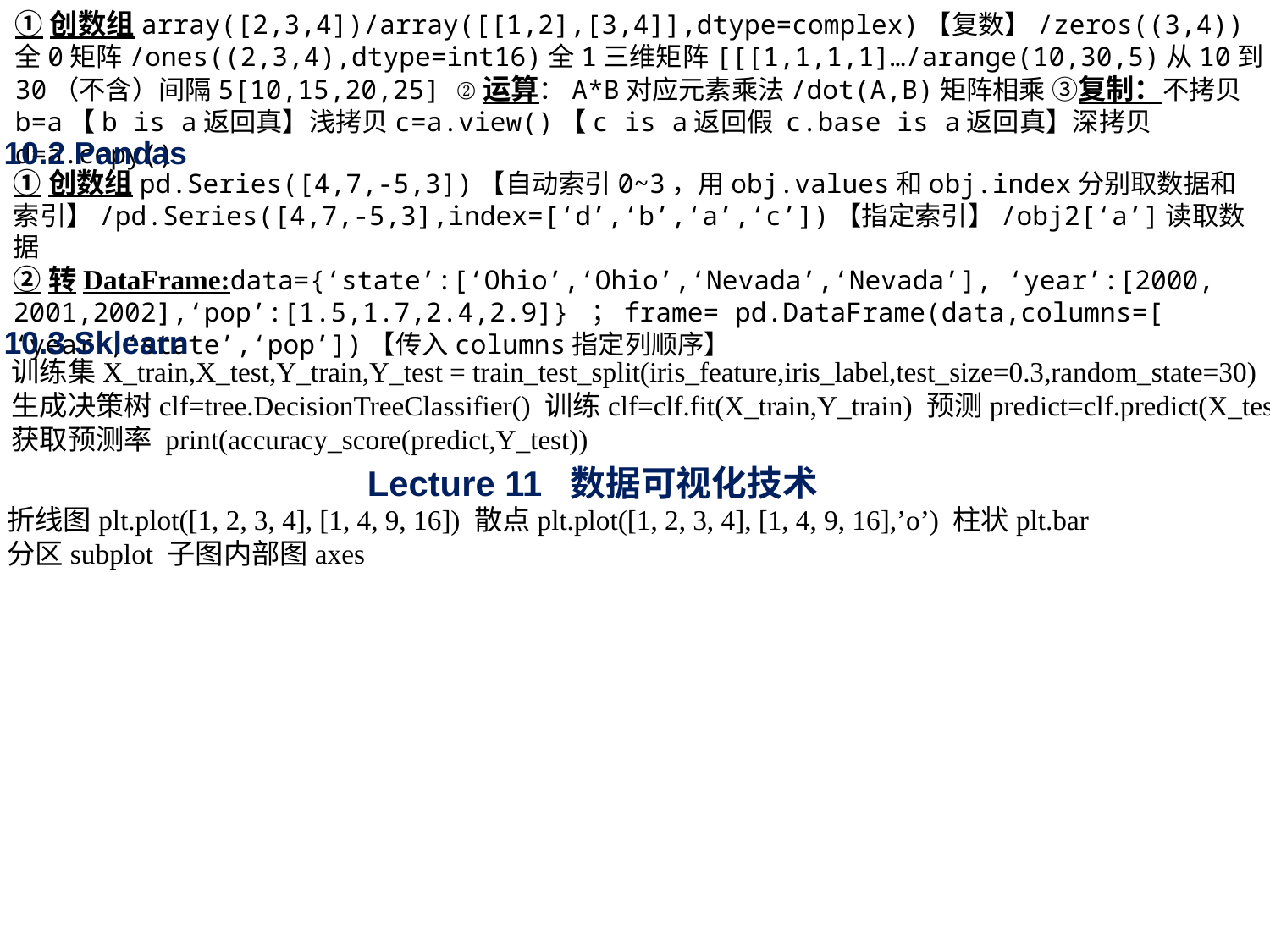

①创数组array([2,3,4])/array([[1,2],[3,4]],dtype=complex)【复数】/zeros((3,4))
全0矩阵/ones((2,3,4),dtype=int16)全1三维矩阵[[[1,1,1,1]…/arange(10,30,5)从10到30（不含）间隔5[10,15,20,25] ②运算：A*B对应元素乘法/dot(A,B)矩阵相乘 ③复制：不拷贝b=a【b is a返回真】浅拷贝c=a.view()【c is a返回假 c.base is a返回真】深拷贝d=a.copy()
10.2 Pandas
①创数组pd.Series([4,7,-5,3])【自动索引0~3，用obj.values和obj.index分别取数据和索引】/pd.Series([4,7,-5,3],index=[‘d’,‘b’,‘a’,‘c’])【指定索引】/obj2[‘a’]读取数据
②转DataFrame:data={‘state’:[‘Ohio’,‘Ohio’,‘Nevada’,‘Nevada’], ‘year’:[2000,
2001,2002],‘pop’:[1.5,1.7,2.4,2.9]} ；frame= pd.DataFrame(data,columns=[
‘year’,‘state’,‘pop’])【传入columns指定列顺序】

10.3 Sklearn
训练集X_train,X_test,Y_train,Y_test = train_test_split(iris_feature,iris_label,test_size=0.3,random_state=30)
生成决策树clf=tree.DecisionTreeClassifier() 训练clf=clf.fit(X_train,Y_train) 预测predict=clf.predict(X_test)
获取预测率 print(accuracy_score(predict,Y_test))

Lecture 11  数据可视化技术
折线图plt.plot([1, 2, 3, 4], [1, 4, 9, 16]) 散点plt.plot([1, 2, 3, 4], [1, 4, 9, 16],’o’) 柱状plt.bar
分区subplot 子图内部图axes